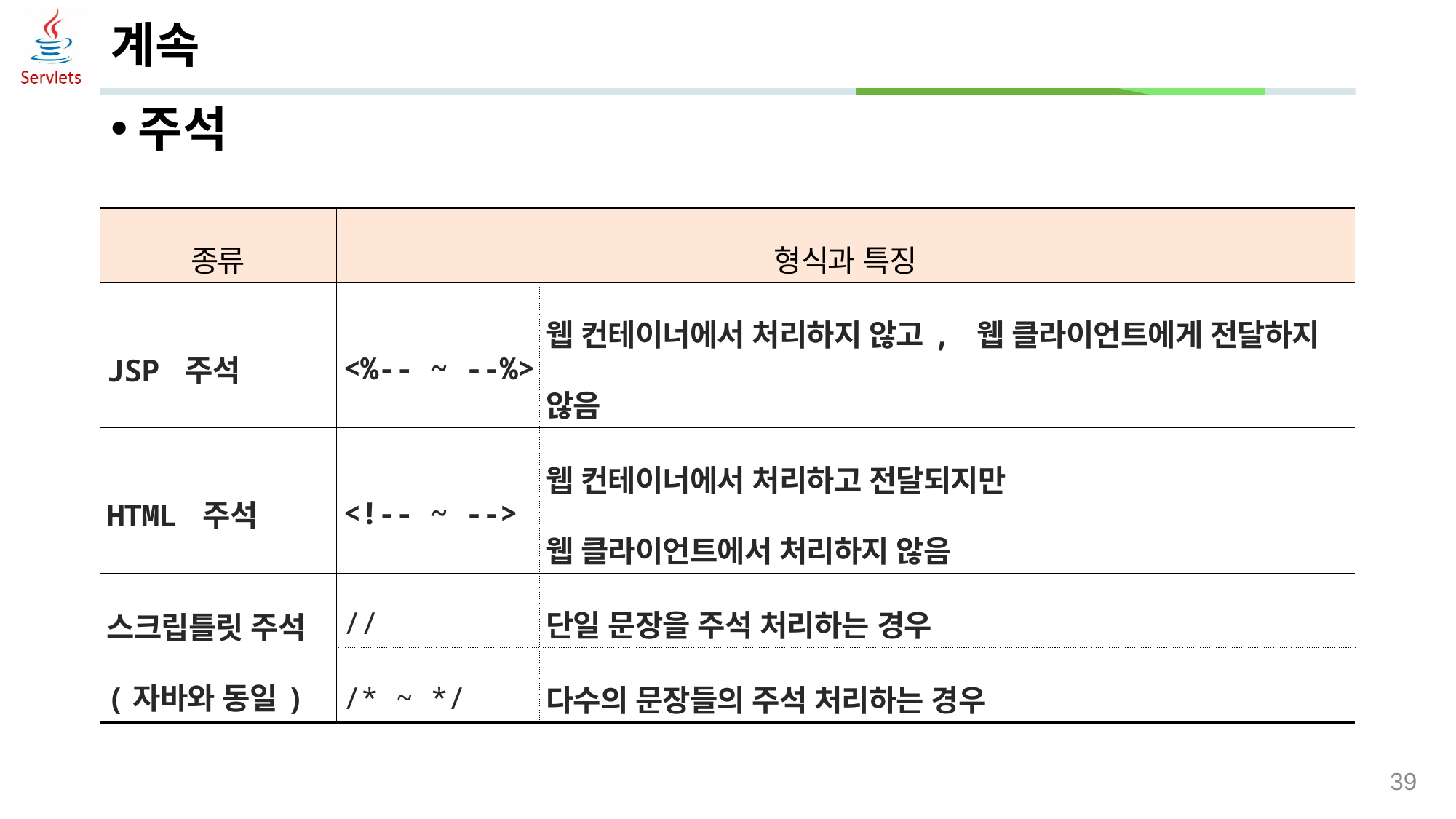

# 계속
주석
| 종류 | 형식과 특징 |  |
| --- | --- | --- |
| JSP 주석 | <%-- ~ --%> | 웹 컨테이너에서 처리하지 않고, 웹 클라이언트에게 전달하지 않음 |
| HTML 주석 | <!-- ~ --> | 웹 컨테이너에서 처리하고 전달되지만 웹 클라이언트에서 처리하지 않음 |
| 스크립틀릿 주석 (자바와 동일) | // | 단일 문장을 주석 처리하는 경우 |
|  | /\* ~ \*/ | 다수의 문장들의 주석 처리하는 경우 |
39